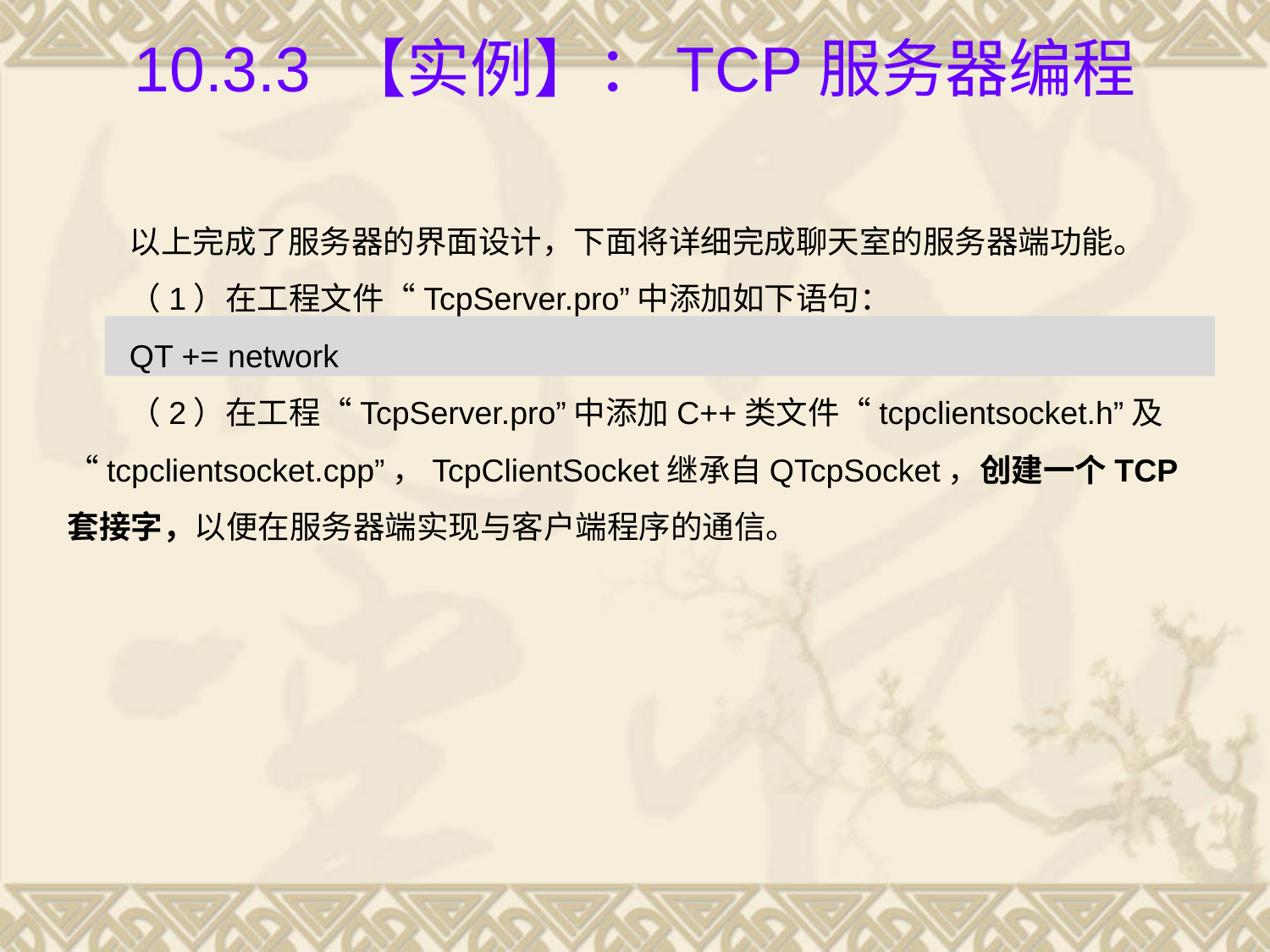

# 10.3.3 【实例】：TCP服务器编程
以上完成了服务器的界面设计，下面将详细完成聊天室的服务器端功能。
（1）在工程文件“TcpServer.pro”中添加如下语句：
QT += network
（2）在工程“TcpServer.pro”中添加C++类文件“tcpclientsocket.h”及“tcpclientsocket.cpp”，TcpClientSocket继承自QTcpSocket，创建一个TCP套接字，以便在服务器端实现与客户端程序的通信。